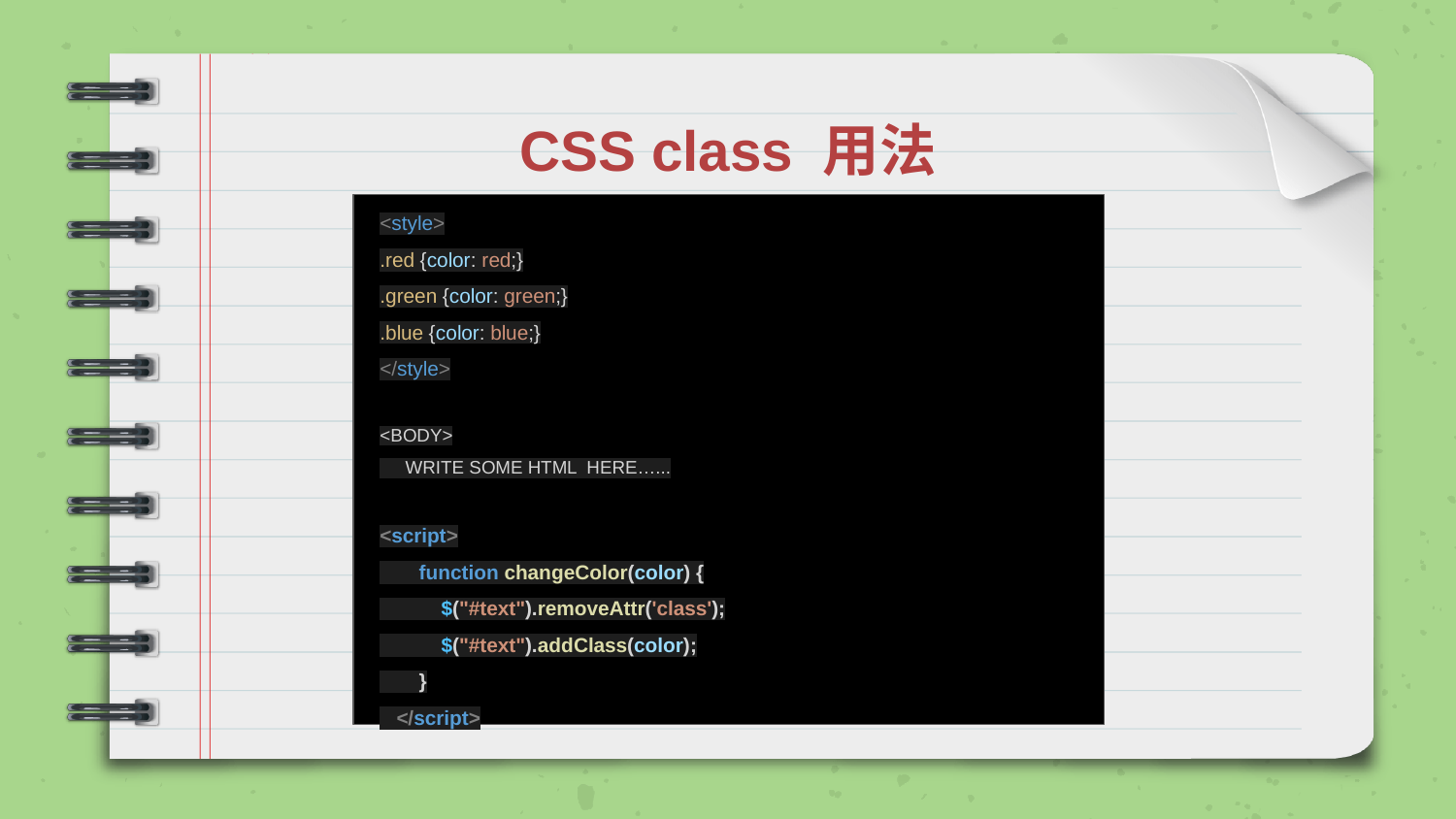

# CSS class 用法
<style>
.red {color: red;}
.green {color: green;}
.blue {color: blue;}
</style>

<BODY>
     WRITE SOME HTML  HERE…...

<script>
       function changeColor(color) {
           $("#text").removeAttr('class');
           $("#text").addClass(color);
       }
   </script>